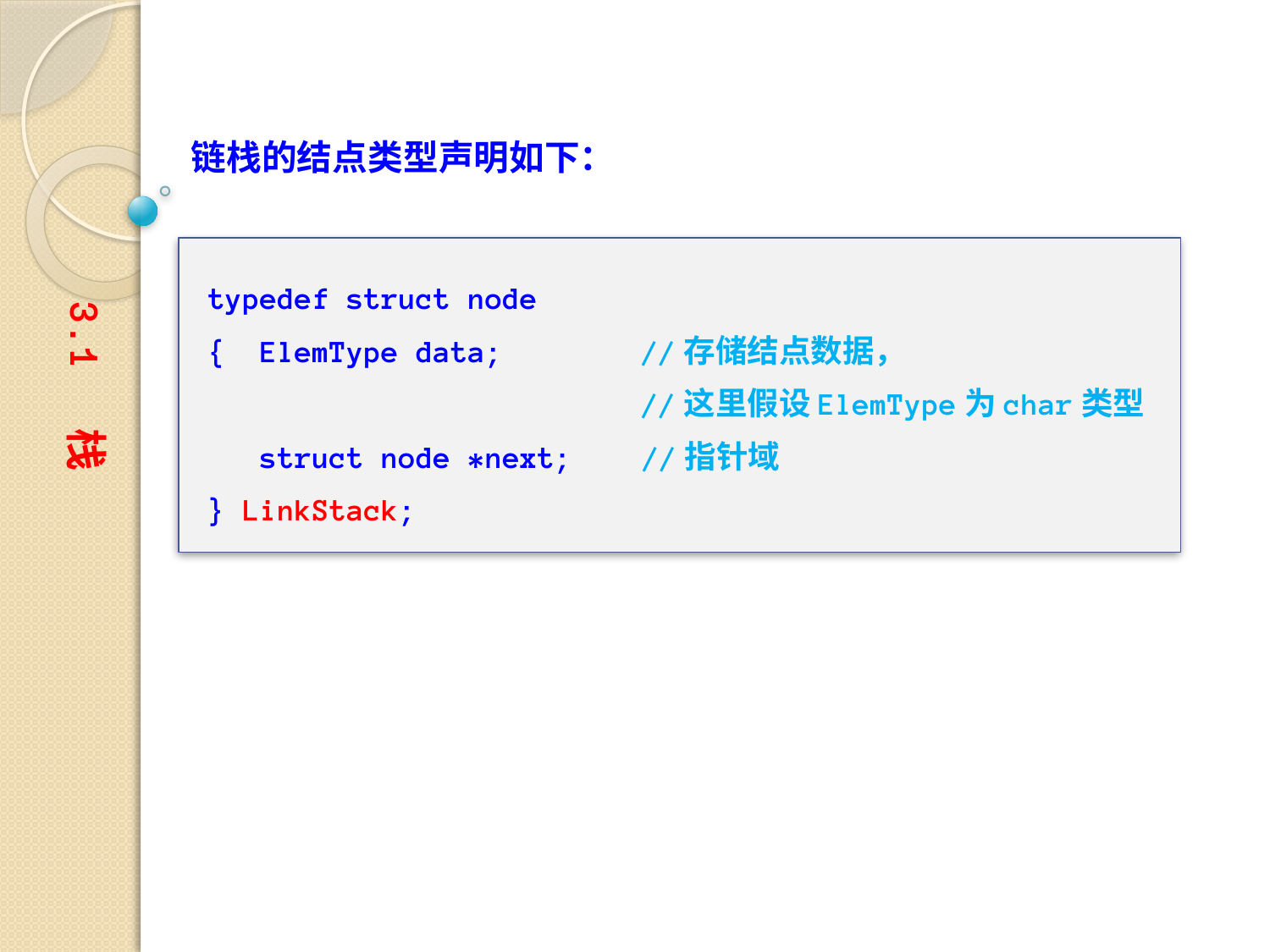

链栈的结点类型声明如下：
typedef struct node
{  ElemType data;   	   //存储结点数据，
			   //这里假设ElemType为char类型
   struct node *next;    //指针域
} LinkStack;
3.1  栈